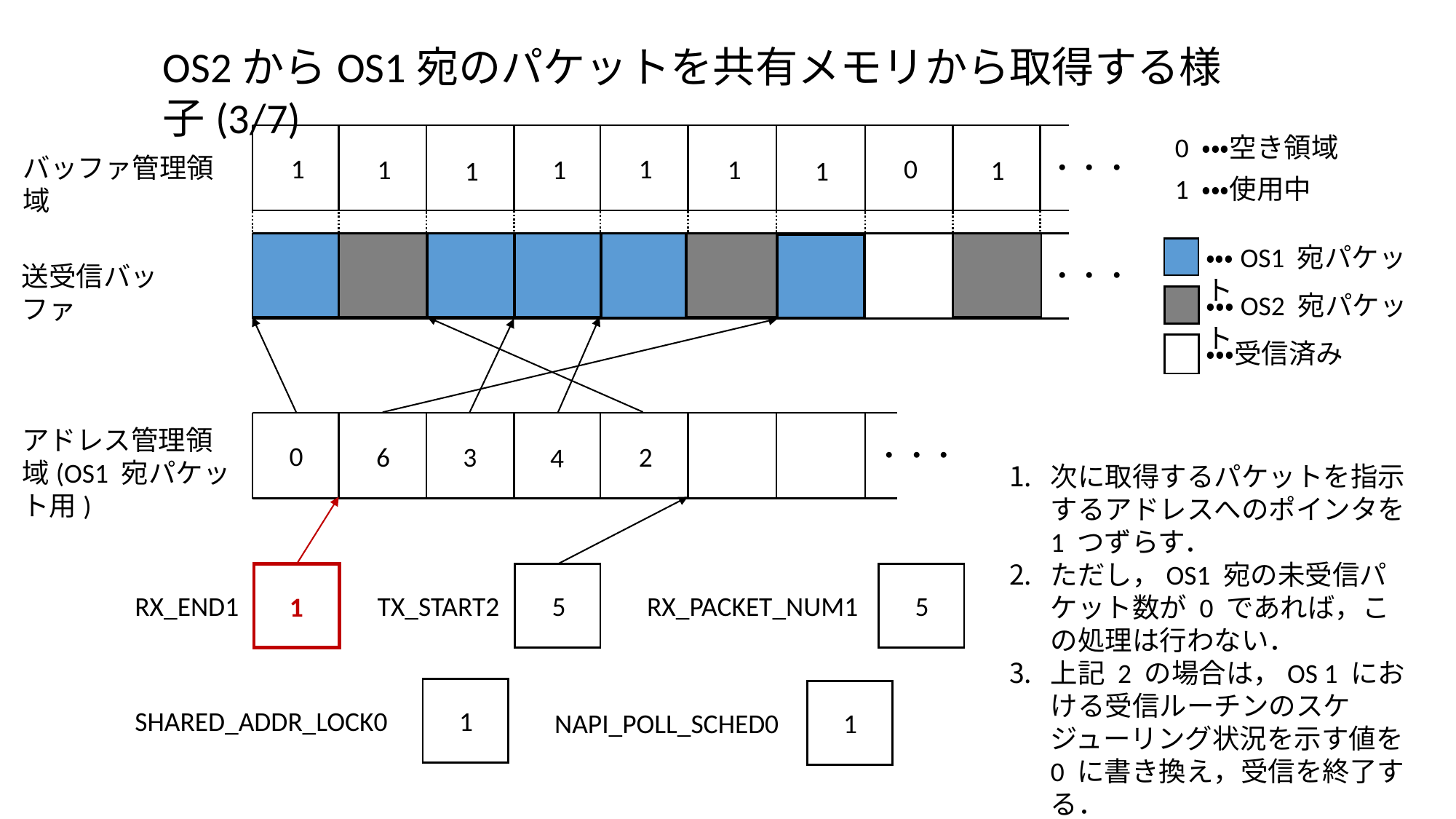

OS2からOS1宛のパケットを共有メモリから取得する様子(3/7)
0 ・・・空き領域
バッファ管理領域
・・・
1
1
0
1
1
1
1
1
1
1 ・・・使用中

・・・OS1 宛パケット

・・・
送受信バッファ
・・・OS2 宛パケット

・・・受信済み

アドレス管理領域(OS1 宛パケット用)
・・・
0
6
3
2
4
次に取得するパケットを指示するアドレスへのポインタを 1 つずらす．
ただし，OS1 宛の未受信パケット数が 0 であれば，この処理は行わない．
上記 2 の場合は，OS 1 における受信ルーチンのスケジューリング状況を示す値を 0 に書き換え，受信を終了する．

5

1

5
RX_END1
TX_START2
RX_PACKET_NUM1

1

1
SHARED_ADDR_LOCK0
NAPI_POLL_SCHED0